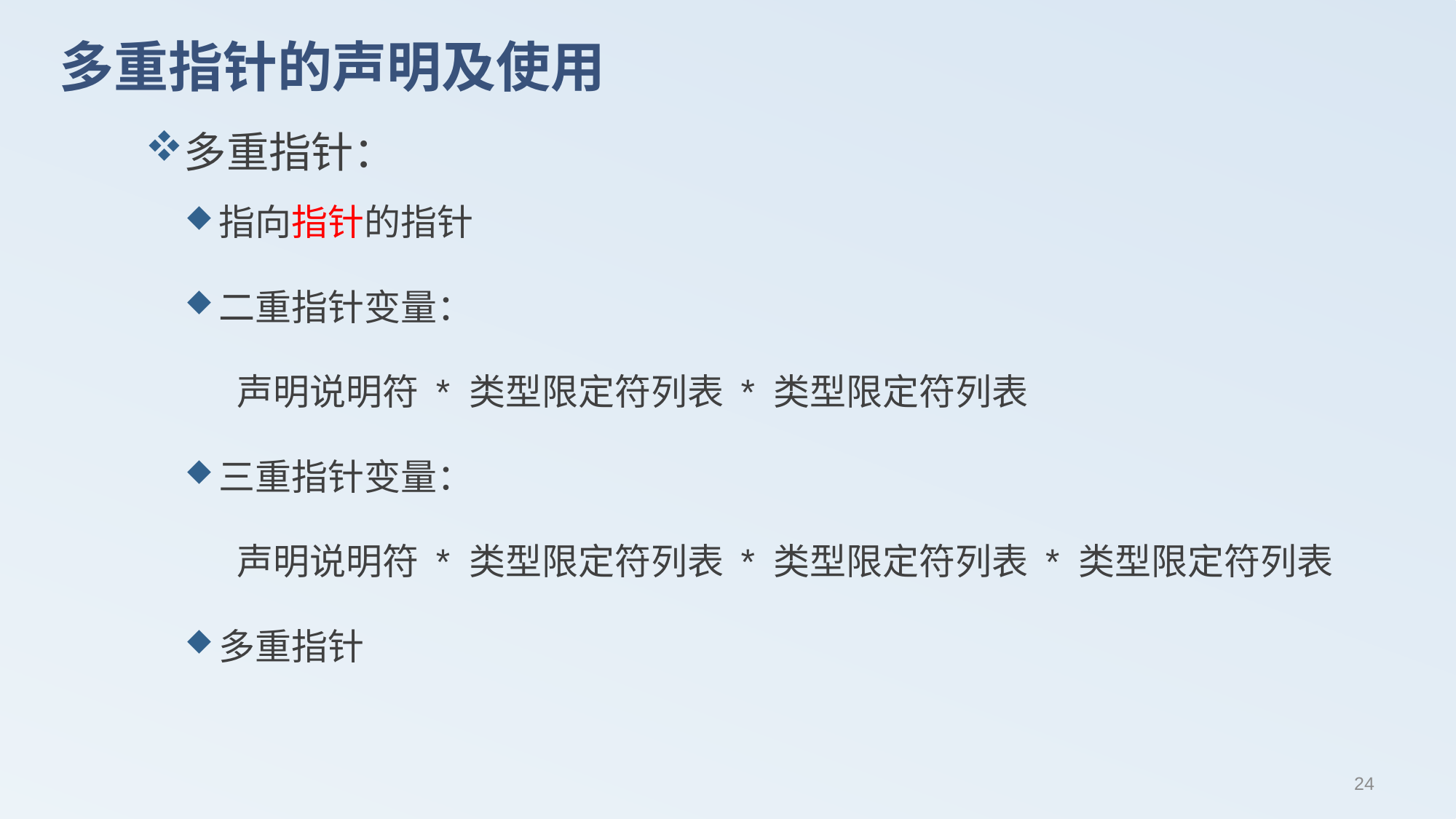

# 多重指针的声明及使用
多重指针：
指向指针的指针
二重指针变量：
声明说明符 * 类型限定符列表 * 类型限定符列表
三重指针变量：
声明说明符 * 类型限定符列表 * 类型限定符列表 * 类型限定符列表
多重指针